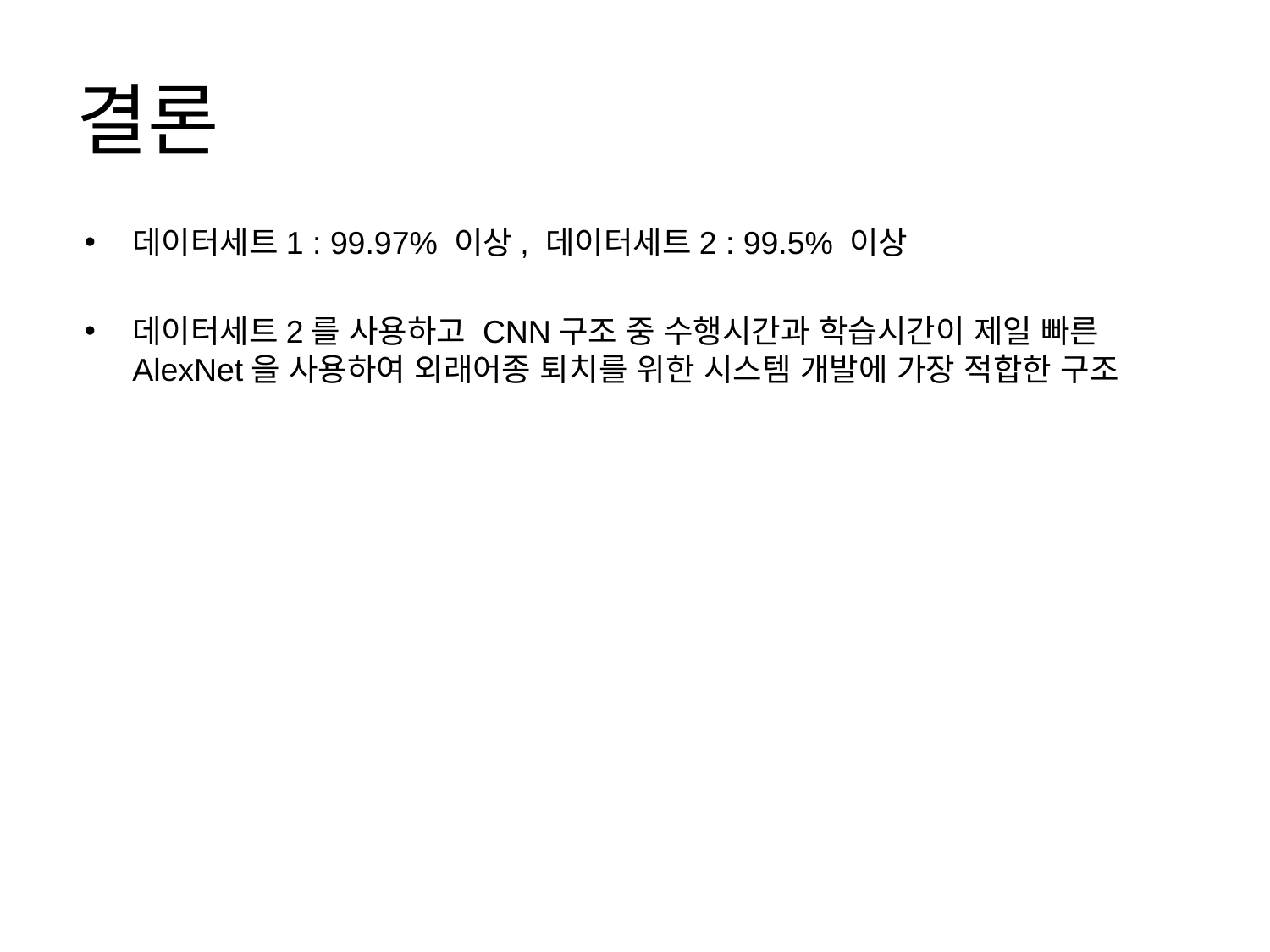

# 결론
데이터세트1 : 99.97% 이상, 데이터세트2 : 99.5% 이상

데이터세트2를 사용하고 CNN구조 중 수행시간과 학습시간이 제일 빠른 AlexNet을 사용하여 외래어종 퇴치를 위한 시스템 개발에 가장 적합한 구조